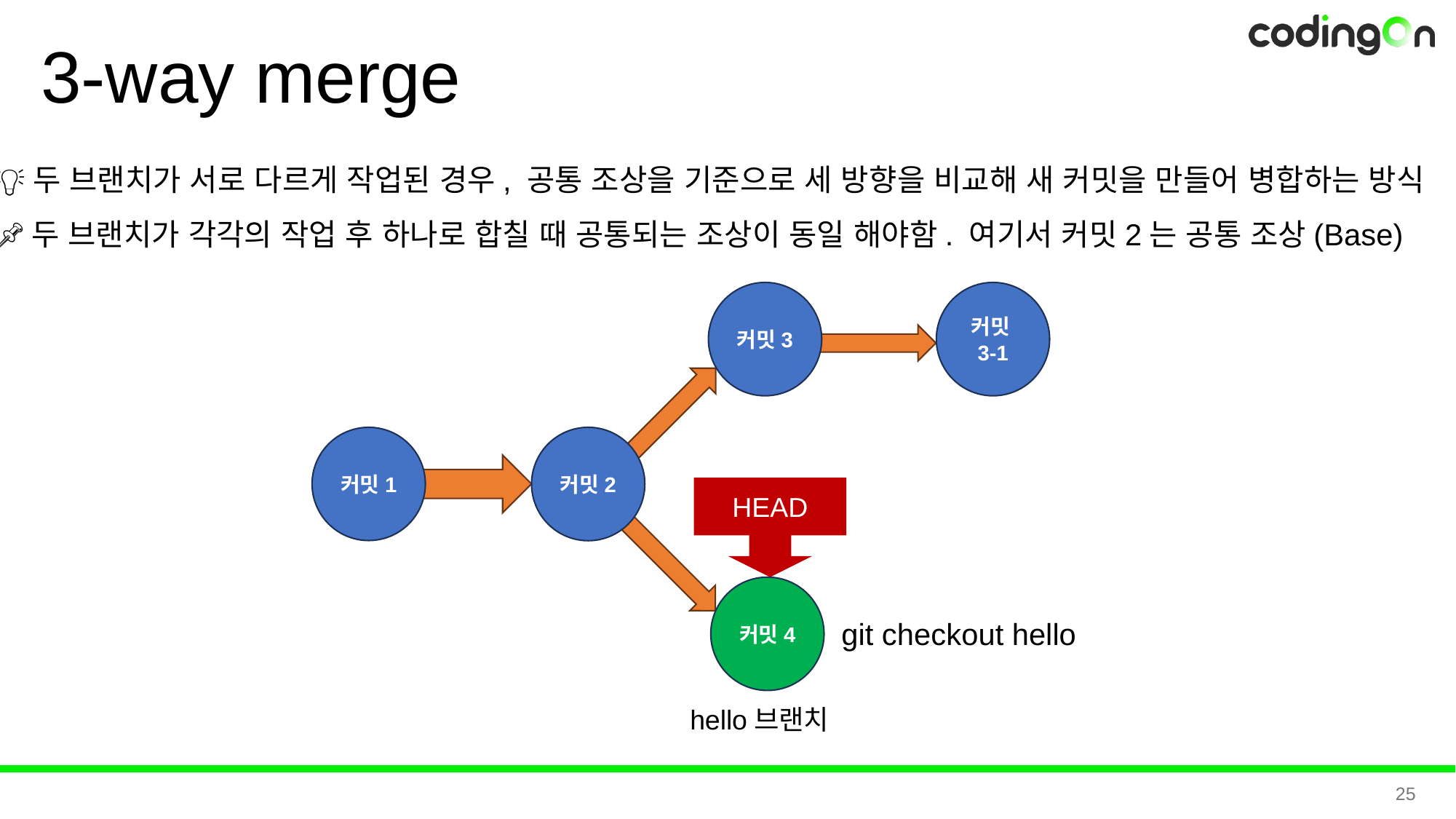

# 3-way merge
💡두 브랜치가 서로 다르게 작업된 경우, 공통 조상을 기준으로 세 방향을 비교해 새 커밋을 만들어 병합하는 방식
📌두 브랜치가 각각의 작업 후 하나로 합칠 때 공통되는 조상이 동일 해야함. 여기서 커밋2는 공통 조상(Base)
커밋3
커밋3-1

커밋1
커밋2

HEAD

커밋4
git checkout hello
hello브랜치
25